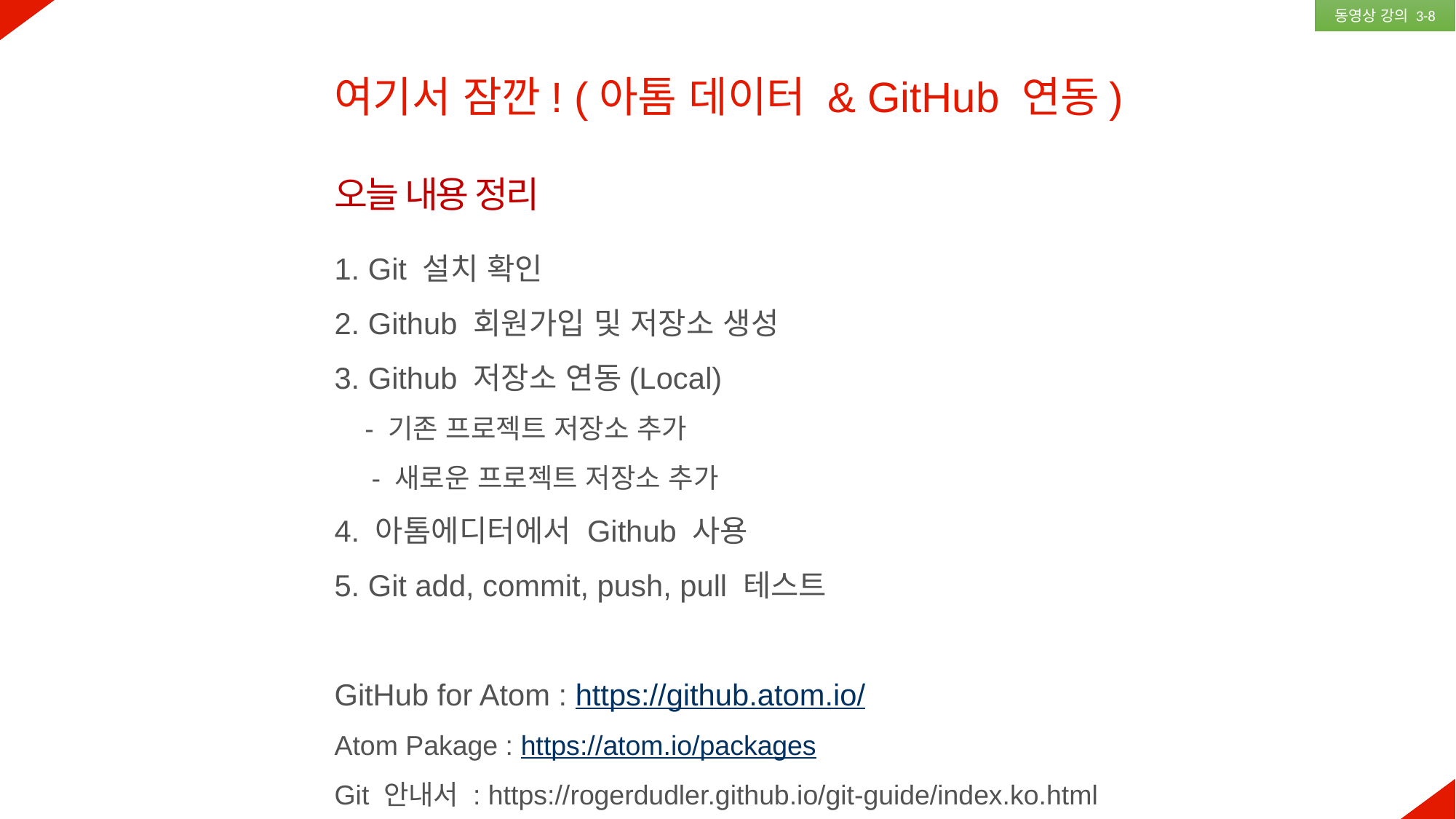

동영상 강의 3-8
여기서 잠깐! (아톰 데이터 & GitHub 연동)
오늘 내용 정리
1. Git 설치 확인
2. Github 회원가입 및 저장소 생성
3. Github 저장소 연동(Local)
    - 기존 프로젝트 저장소 추가
    - 새로운 프로젝트 저장소 추가
4. 아톰에디터에서 Github 사용
5. Git add, commit, push, pull 테스트
GitHub for Atom : https://github.atom.io/
Atom Pakage : https://atom.io/packages
Git 안내서 : https://rogerdudler.github.io/git-guide/index.ko.html